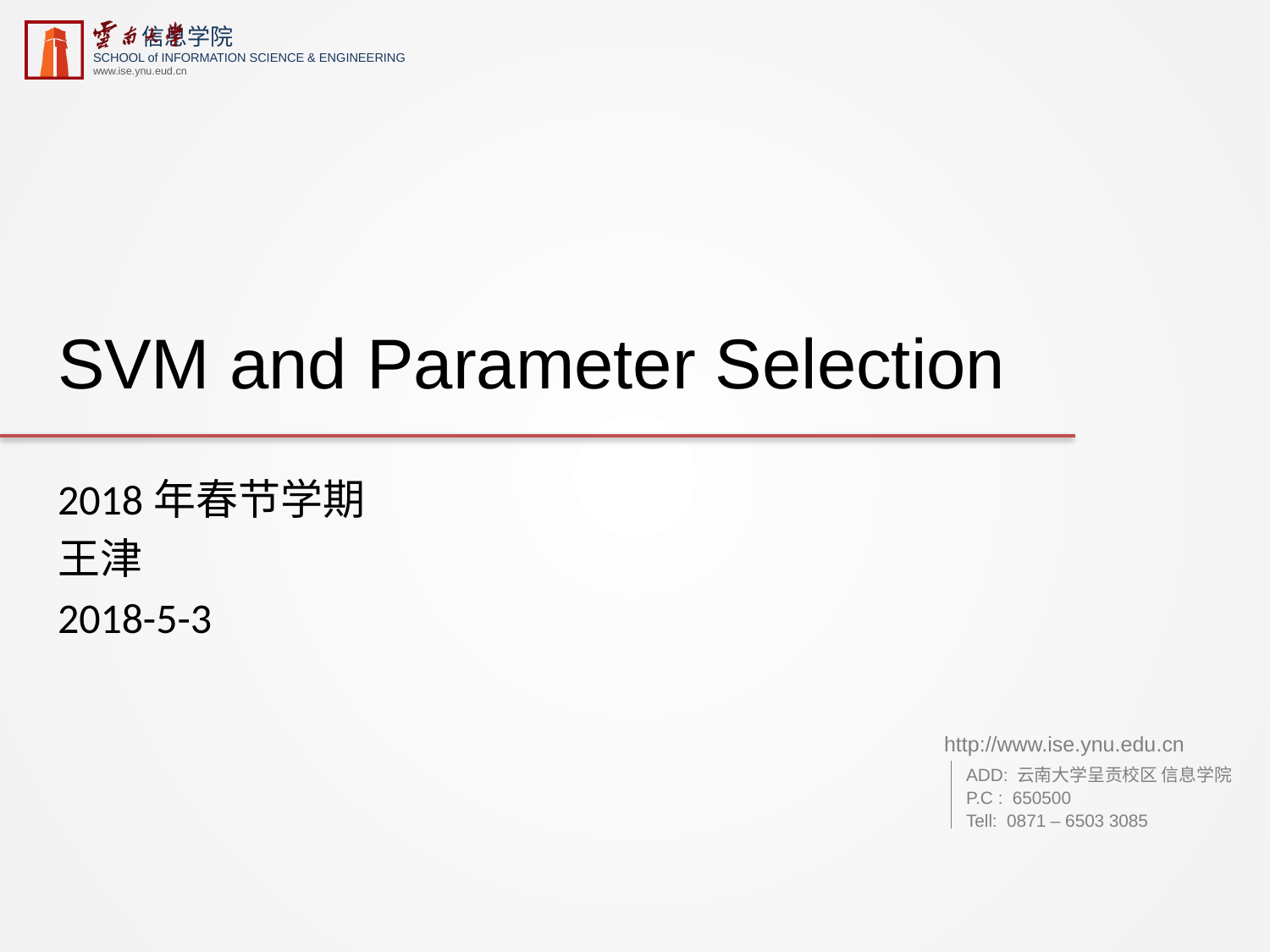

# SVM and Parameter Selection
2018年春节学期
王津
2018-5-3